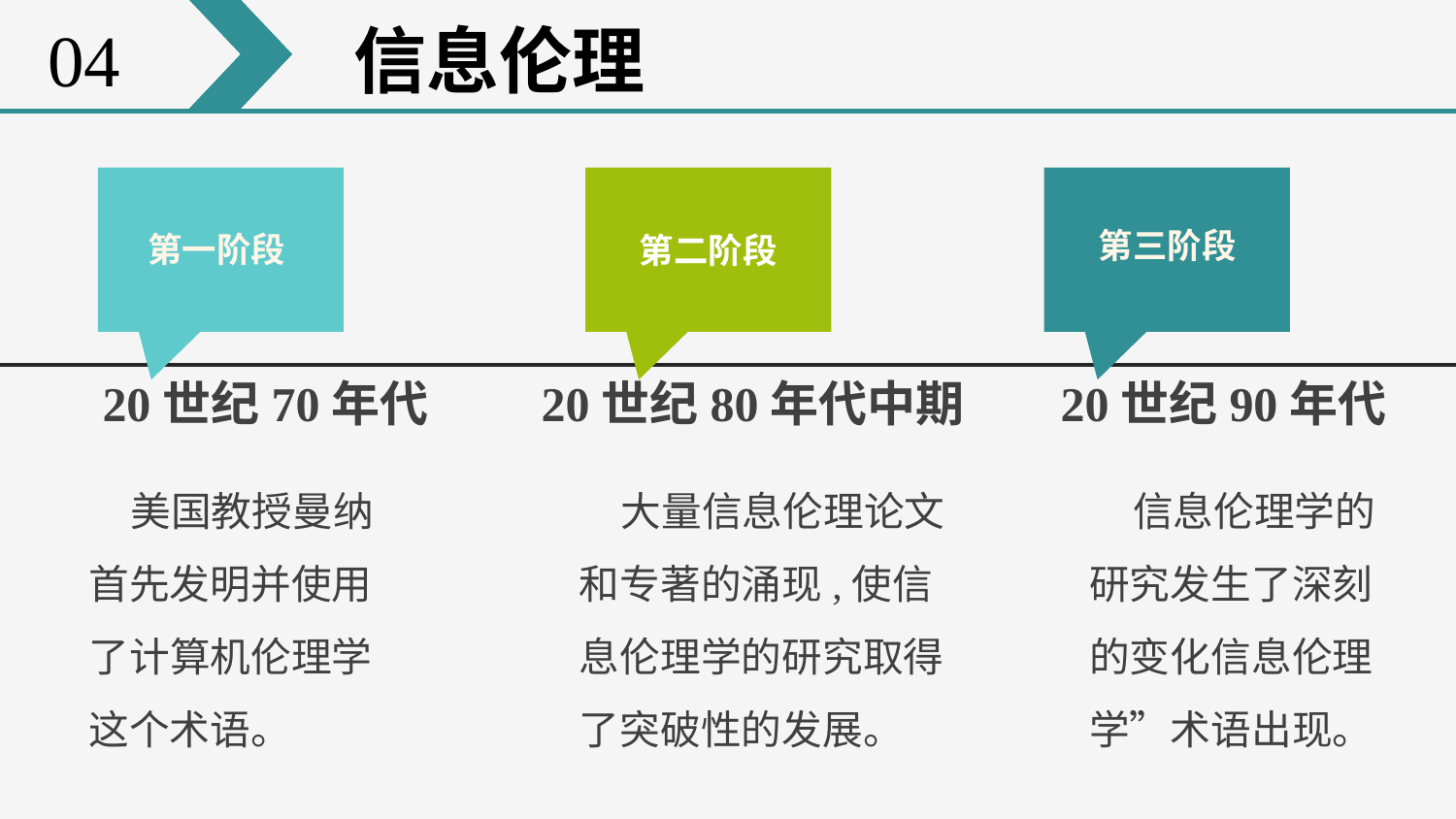

信息伦理
04

第一阶段
第二阶段

第三阶段

20世纪70年代
20世纪80年代中期
20世纪90年代
    美国教授曼纳首先发明并使用了计算机伦理学这个术语。

    大量信息伦理论文和专著的涌现,使信息伦理学的研究取得了突破性的发展。

    信息伦理学的研究发生了深刻的变化信息伦理学”术语出现。